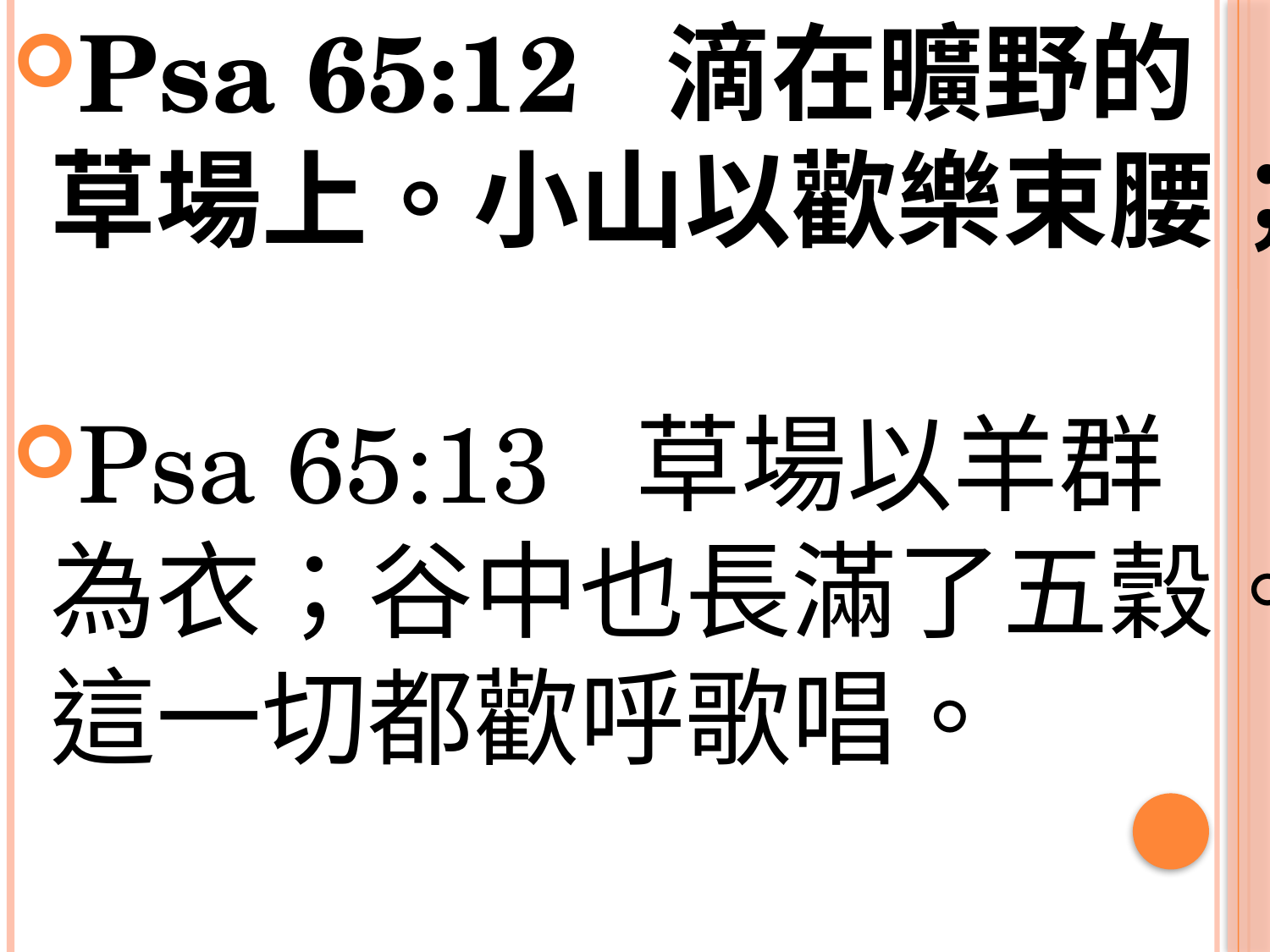

Psa 65:12  滴在曠野的草場上。小山以歡樂束腰；
Psa 65:13  草場以羊群為衣；谷中也長滿了五穀。這一切都歡呼歌唱。